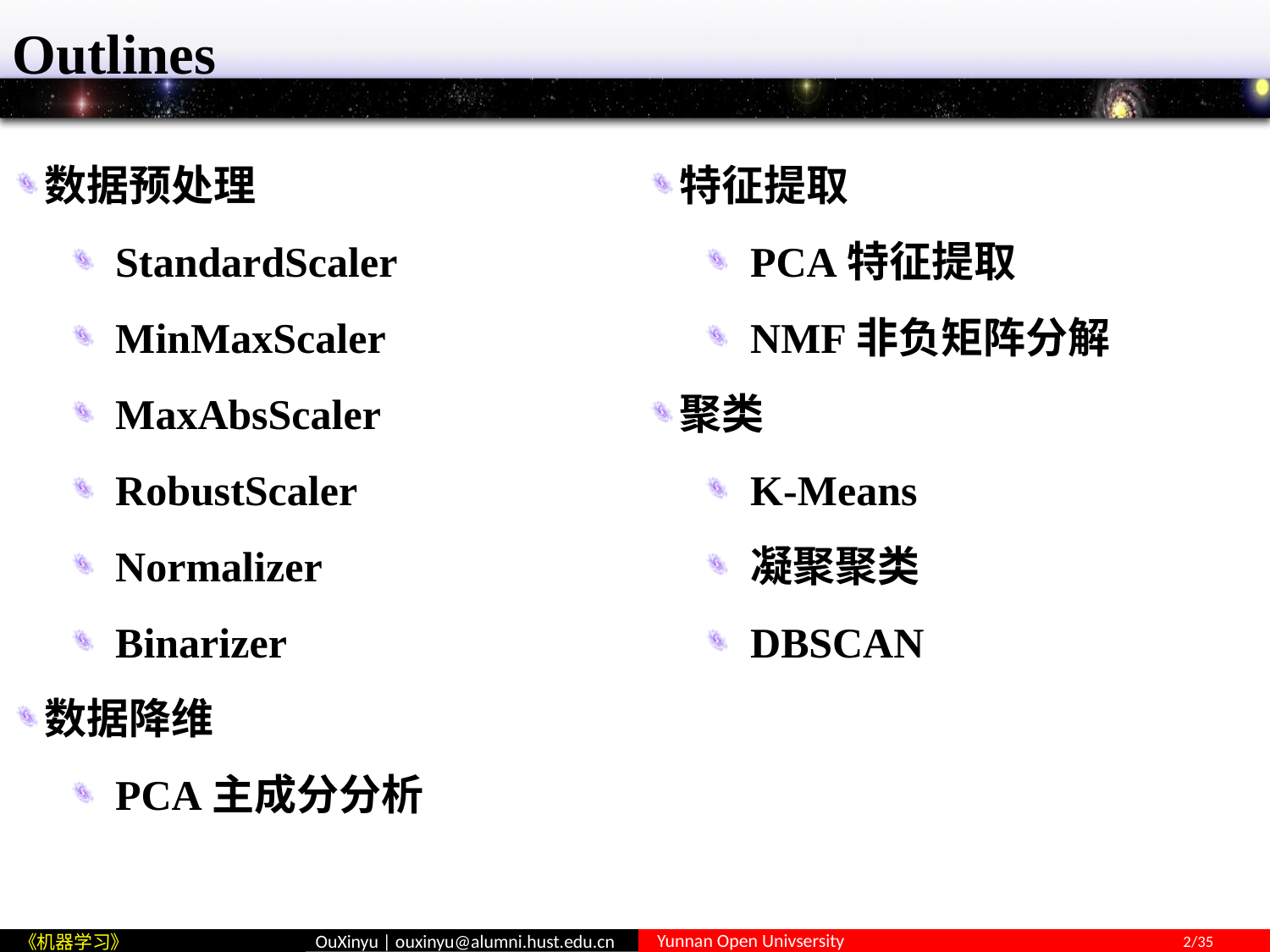

# Outlines
特征提取
PCA特征提取
NMF非负矩阵分解
聚类
K-Means
凝聚聚类
DBSCAN
数据预处理
StandardScaler
MinMaxScaler
MaxAbsScaler
RobustScaler
Normalizer
Binarizer
数据降维
PCA主成分分析